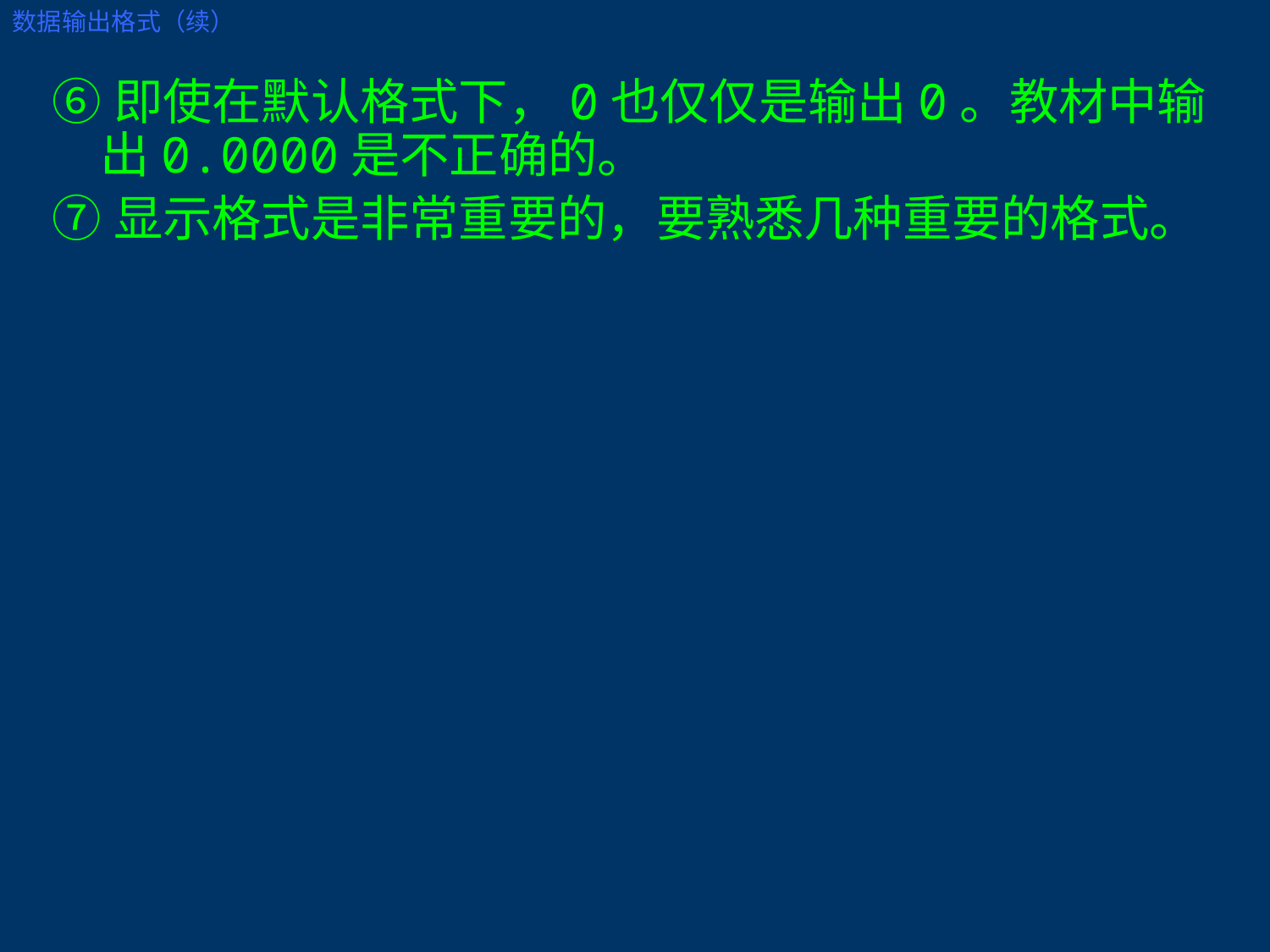

数据输出格式（续）
⑥即使在默认格式下，0也仅仅是输出0。教材中输出0.0000是不正确的。
⑦显示格式是非常重要的，要熟悉几种重要的格式。